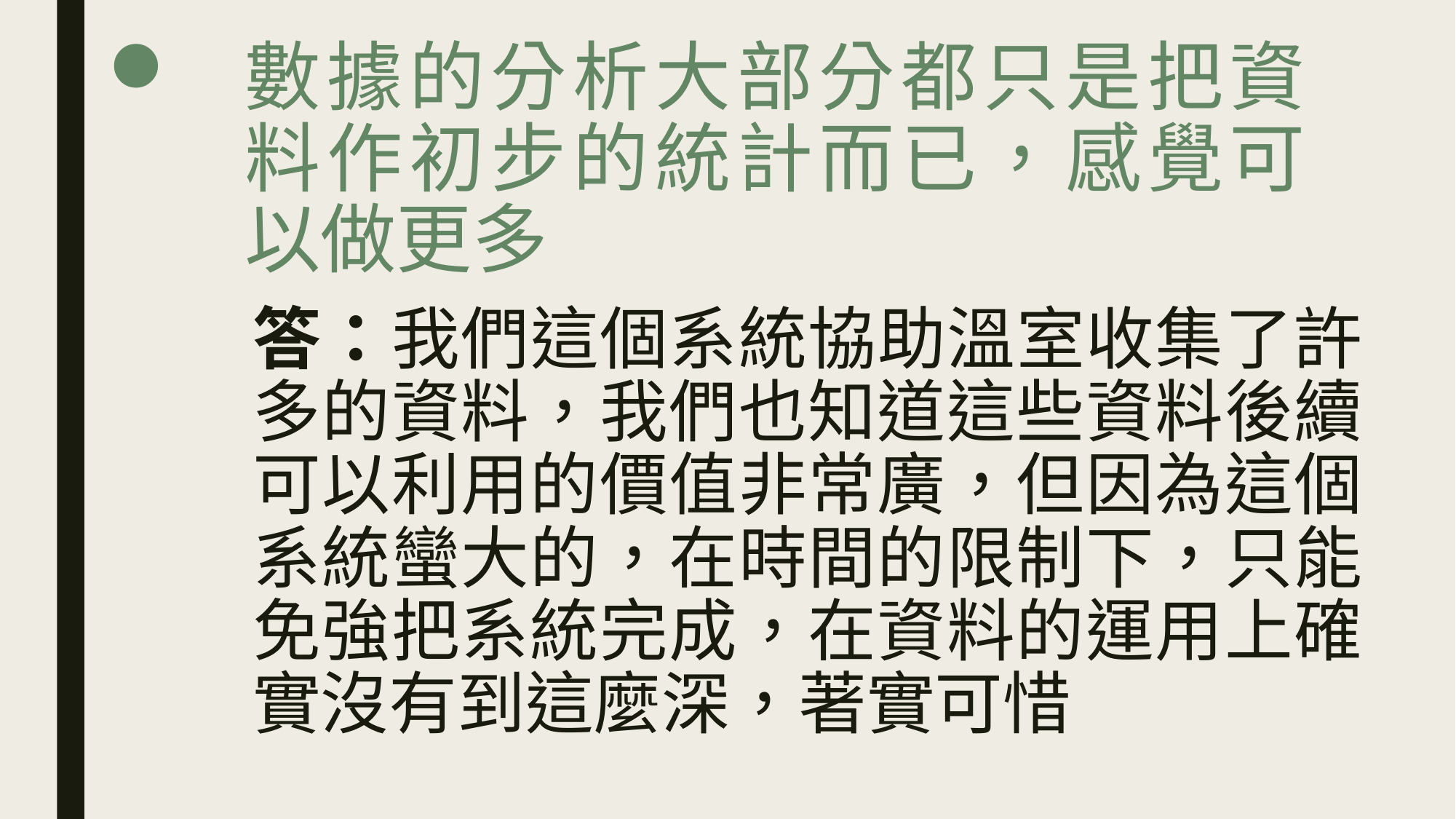

數據的分析大部分都只是把資料作初步的統計而已，感覺可以做更多

答：我們這個系統協助溫室收集了許多的資料，我們也知道這些資料後續可以利用的價值非常廣，但因為這個系統蠻大的，在時間的限制下，只能免強把系統完成，在資料的運用上確實沒有到這麼深，著實可惜